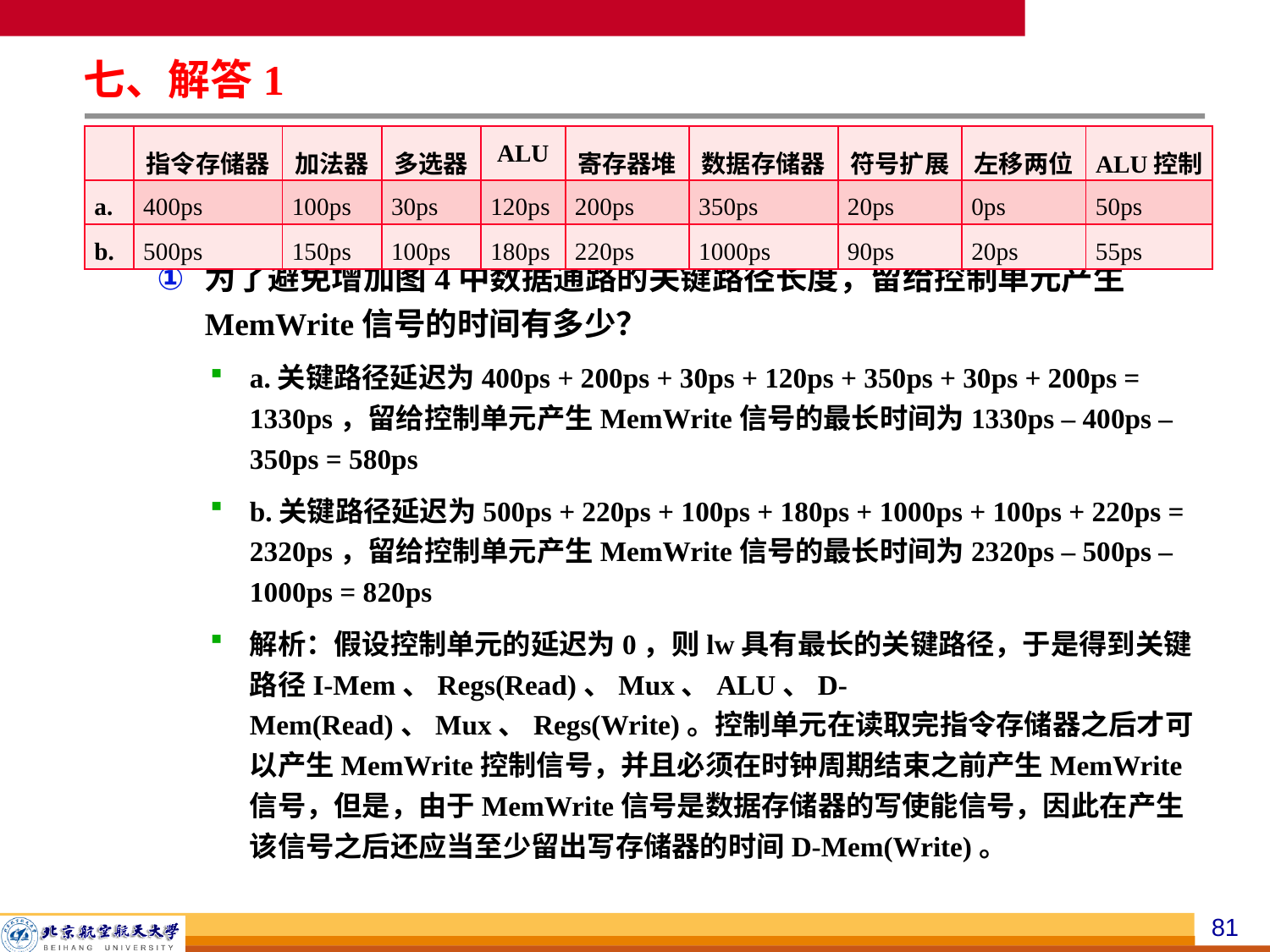

七、解答1
|  | 指令存储器 | 加法器 | 多选器 | ALU | 寄存器堆 | 数据存储器 | 符号扩展 | 左移两位 | ALU控制 |
| --- | --- | --- | --- | --- | --- | --- | --- | --- | --- |
| a. | 400ps | 100ps | 30ps | 120ps | 200ps | 350ps | 20ps | 0ps | 50ps |
| b. | 500ps | 150ps | 100ps | 180ps | 220ps | 1000ps | 90ps | 20ps | 55ps |

为了避免增加图4中数据通路的关键路径长度，留给控制单元产生MemWrite信号的时间有多少？
a.关键路径延迟为400ps + 200ps + 30ps + 120ps + 350ps + 30ps + 200ps = 1330ps，留给控制单元产生MemWrite信号的最长时间为1330ps – 400ps – 350ps = 580ps
b.关键路径延迟为500ps + 220ps + 100ps + 180ps + 1000ps + 100ps + 220ps = 2320ps，留给控制单元产生MemWrite信号的最长时间为2320ps – 500ps – 1000ps = 820ps
解析：假设控制单元的延迟为0，则lw具有最长的关键路径，于是得到关键路径I-Mem、Regs(Read)、Mux、ALU、D-Mem(Read)、Mux、Regs(Write)。控制单元在读取完指令存储器之后才可以产生MemWrite控制信号，并且必须在时钟周期结束之前产生MemWrite信号，但是，由于MemWrite信号是数据存储器的写使能信号，因此在产生该信号之后还应当至少留出写存储器的时间D-Mem(Write)。